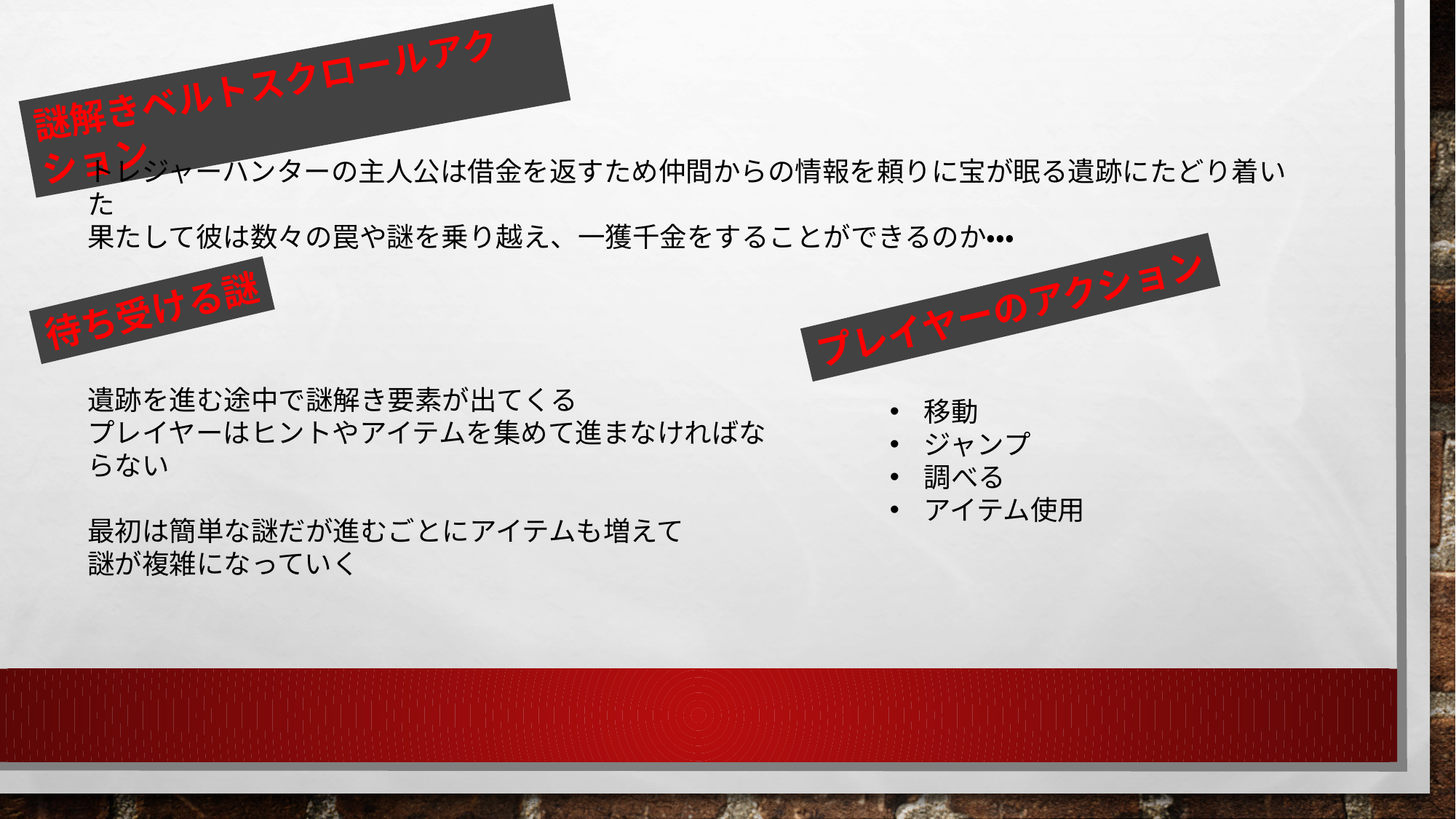

謎解きベルトスクロールアクション
トレジャーハンターの主人公は借金を返すため仲間からの情報を頼りに宝が眠る遺跡にたどり着いた
果たして彼は数々の罠や謎を乗り越え、一獲千金をすることができるのか・・・
プレイヤーのアクション
待ち受ける謎
遺跡を進む途中で謎解き要素が出てくる
プレイヤーはヒントやアイテムを集めて進まなければならない

最初は簡単な謎だが進むごとにアイテムも増えて
謎が複雑になっていく
移動
ジャンプ
調べる
アイテム使用